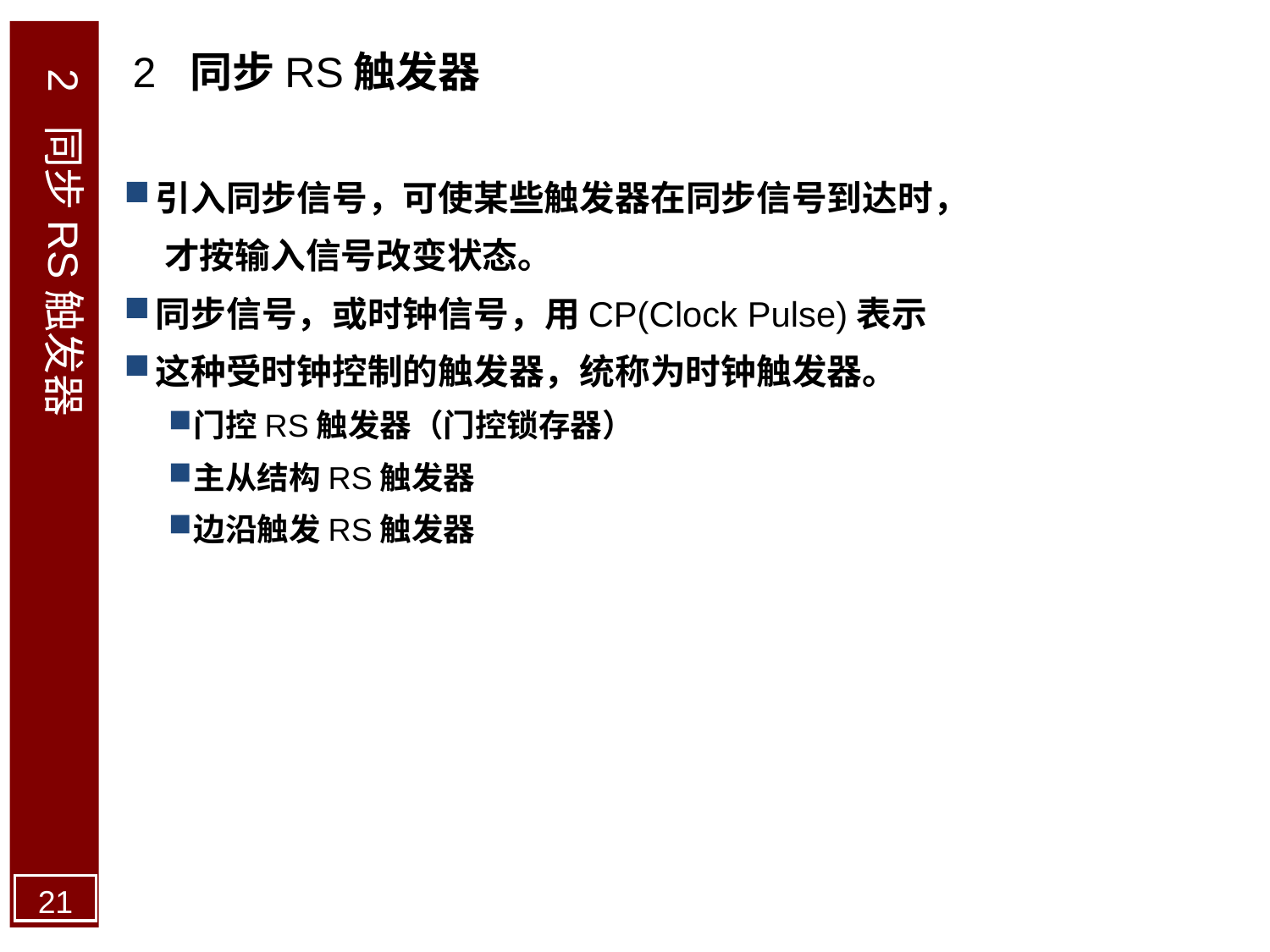

2  同步RS触发器
2  同步RS触发器
引入同步信号，可使某些触发器在同步信号到达时，
    才按输入信号改变状态。
同步信号，或时钟信号，用CP(Clock Pulse)表示
这种受时钟控制的触发器，统称为时钟触发器。
门控RS触发器（门控锁存器）
主从结构RS触发器
边沿触发RS触发器
21